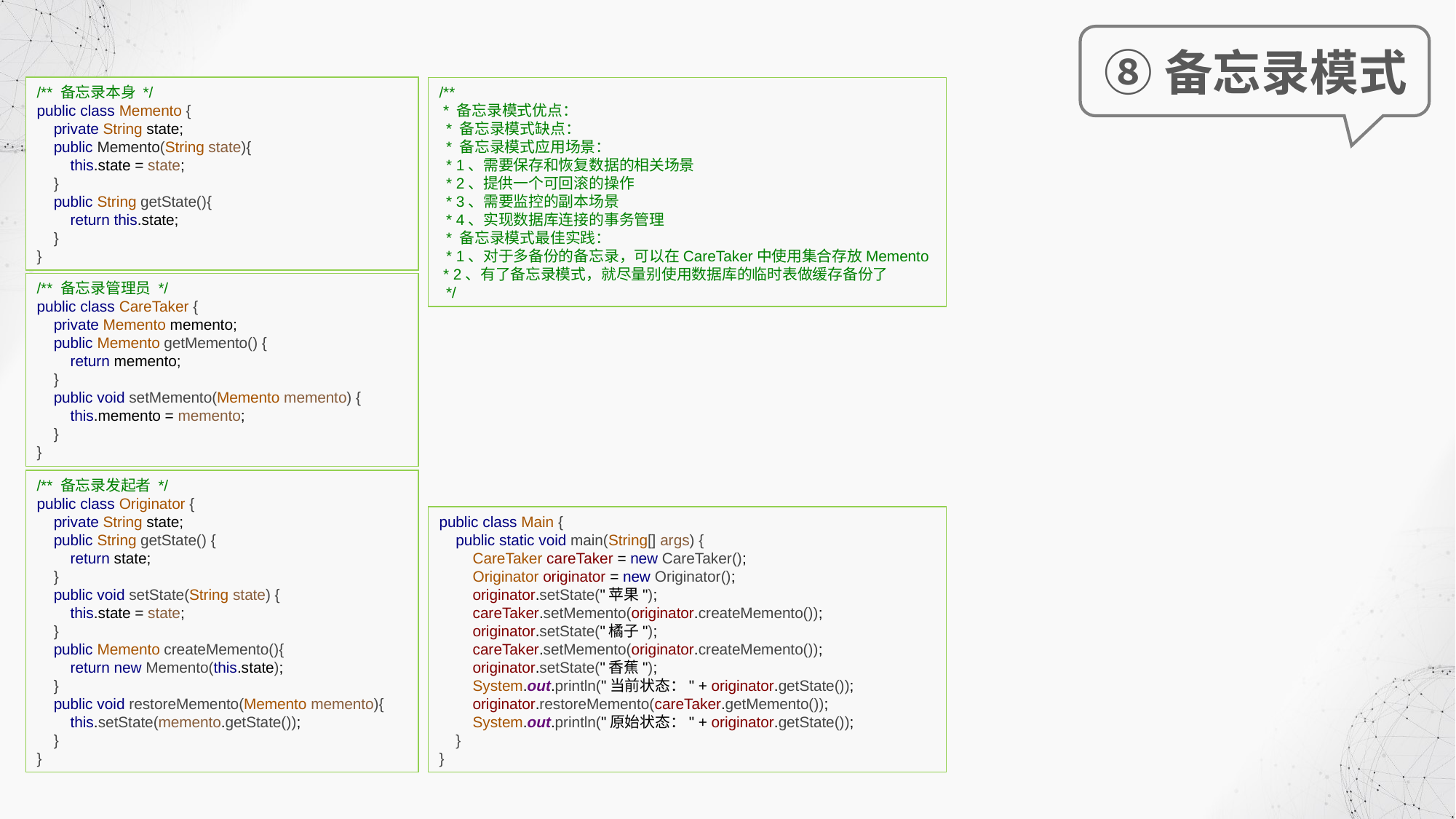

⑧备忘录模式
/** 备忘录本身 */
public class Memento {
    private String state;
    public Memento(String state){
        this.state = state;
    }
    public String getState(){
        return this.state;
    }
}
/**
 * 备忘录模式优点：
 * 备忘录模式缺点：
 * 备忘录模式应用场景：
 * 1、需要保存和恢复数据的相关场景
 * 2、提供一个可回滚的操作
 * 3、需要监控的副本场景
 * 4、实现数据库连接的事务管理
 * 备忘录模式最佳实践：
 * 1、对于多备份的备忘录，可以在CareTaker中使用集合存放Memento
 * 2、有了备忘录模式，就尽量别使用数据库的临时表做缓存备份了
 */
/** 备忘录管理员 */
public class CareTaker {
    private Memento memento;
    public Memento getMemento() {
        return memento;
    }
    public void setMemento(Memento memento) {
        this.memento = memento;
    }
}
/** 备忘录发起者 */
public class Originator {
    private String state;
    public String getState() {
        return state;
    }
    public void setState(String state) {
        this.state = state;
    }
    public Memento createMemento(){
        return new Memento(this.state);
    }
    public void restoreMemento(Memento memento){
        this.setState(memento.getState());
    }
}
public class Main {
    public static void main(String[] args) {
        CareTaker careTaker = new CareTaker();
        Originator originator = new Originator();
        originator.setState("苹果");
        careTaker.setMemento(originator.createMemento());
        originator.setState("橘子");
        careTaker.setMemento(originator.createMemento());
        originator.setState("香蕉");
        System.out.println("当前状态：" + originator.getState());
        originator.restoreMemento(careTaker.getMemento());
        System.out.println("原始状态：" + originator.getState());
    }
}